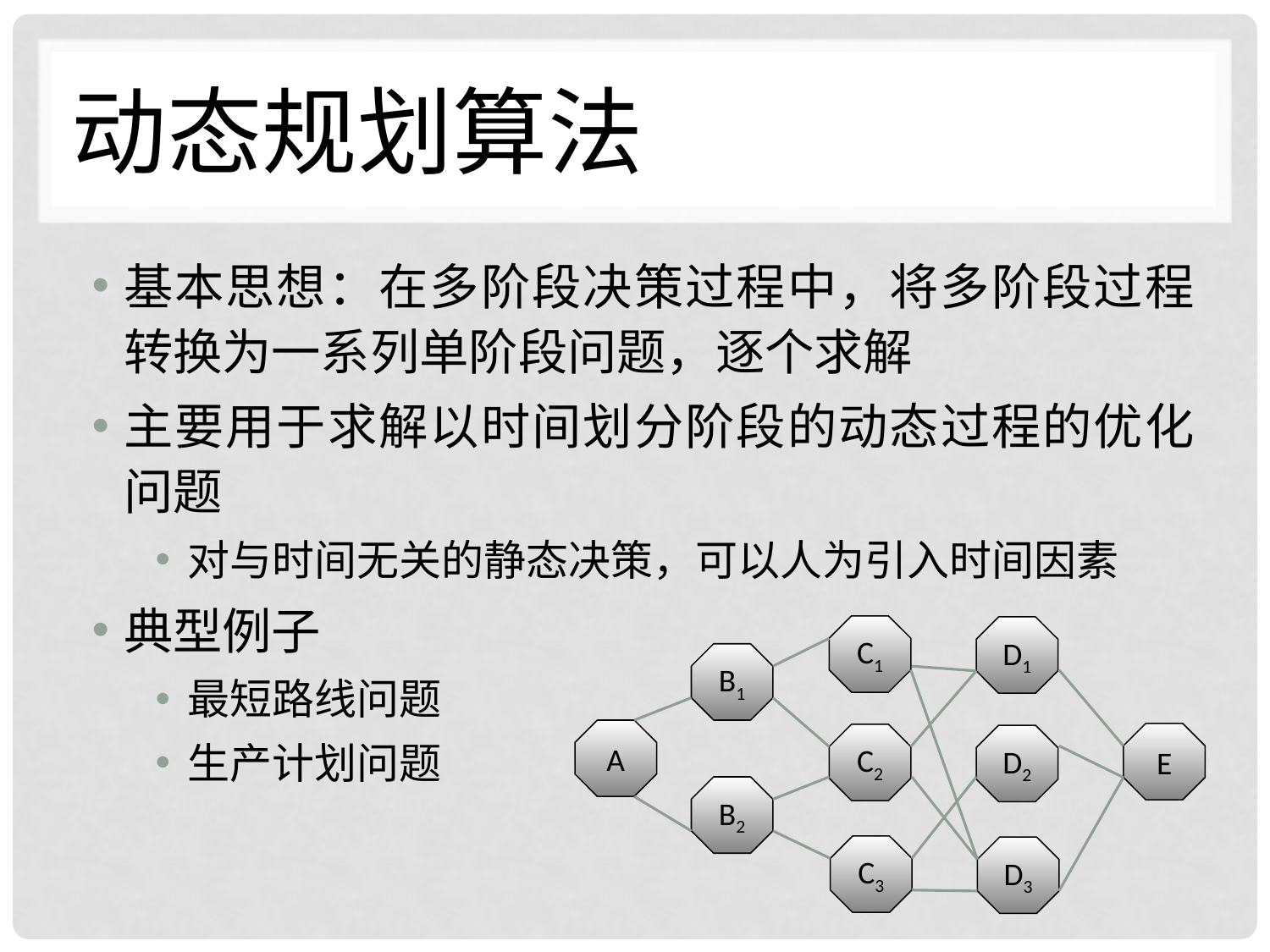

# 动态规划算法
基本思想：在多阶段决策过程中，将多阶段过程转换为一系列单阶段问题，逐个求解
主要用于求解以时间划分阶段的动态过程的优化问题
对与时间无关的静态决策，可以人为引入时间因素
典型例子
最短路线问题
生产计划问题
C1
D1
B1
A
E
C2
D2
B2
C3
D3